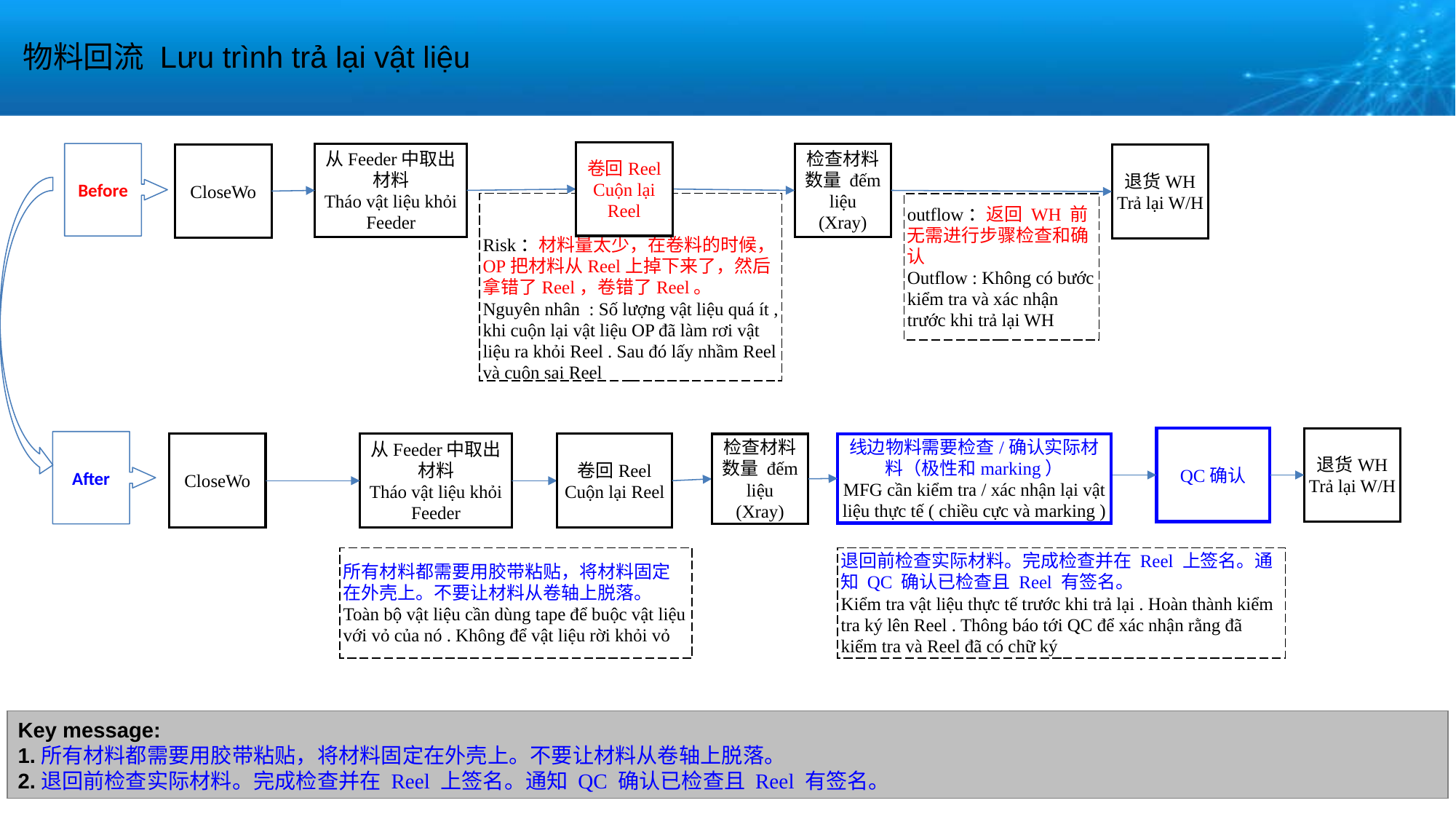

物料回流 Lưu trình trả lại vật liệu
卷回Reel
Cuộn lại Reel
检查材料数量 đếm liệu
(Xray)
从Feeder中取出材料
Tháo vật liệu khỏi Feeder
Before
CloseWo
退货WH
Trả lại W/H

Risk：材料量太少，在卷料的时候，OP把材料从Reel上掉下来了，然后拿错了Reel，卷错了Reel。
Nguyên nhân  : Số lượng vật liệu quá ít , khi cuộn lại vật liệu OP đã làm rơi vật liệu ra khỏi Reel . Sau đó lấy nhầm Reel và cuộn sai Reel
outflow：返回 WH 前无需进行步骤检查和确认
Outflow : Không có bước kiểm tra và xác nhận trước khi trả lại WH
QC确认
退货WH
Trả lại W/H
After
CloseWo
从Feeder中取出材料
Tháo vật liệu khỏi Feeder
卷回Reel
Cuộn lại Reel
线边物料需要检查/确认实际材料（极性和marking）
MFG cần kiểm tra / xác nhận lại vật liệu thực tế ( chiều cực và marking )
检查材料数量 đếm liệu
(Xray)
所有材料都需要用胶带粘贴，将材料固定在外壳上。不要让材料从卷轴上脱落。
Toàn bộ vật liệu cần dùng tape để buộc vật liệu với vỏ của nó . Không để vật liệu rời khỏi vỏ
退回前检查实际材料。完成检查并在 Reel 上签名。通知 QC 确认已检查且 Reel 有签名。
Kiểm tra vật liệu thực tế trước khi trả lại . Hoàn thành kiểm tra ký lên Reel . Thông báo tới QC để xác nhận rằng đã kiểm tra và Reel đã có chữ ký
Key message:
1.所有材料都需要用胶带粘贴，将材料固定在外壳上。不要让材料从卷轴上脱落。
2.退回前检查实际材料。完成检查并在 Reel 上签名。通知 QC 确认已检查且 Reel 有签名。